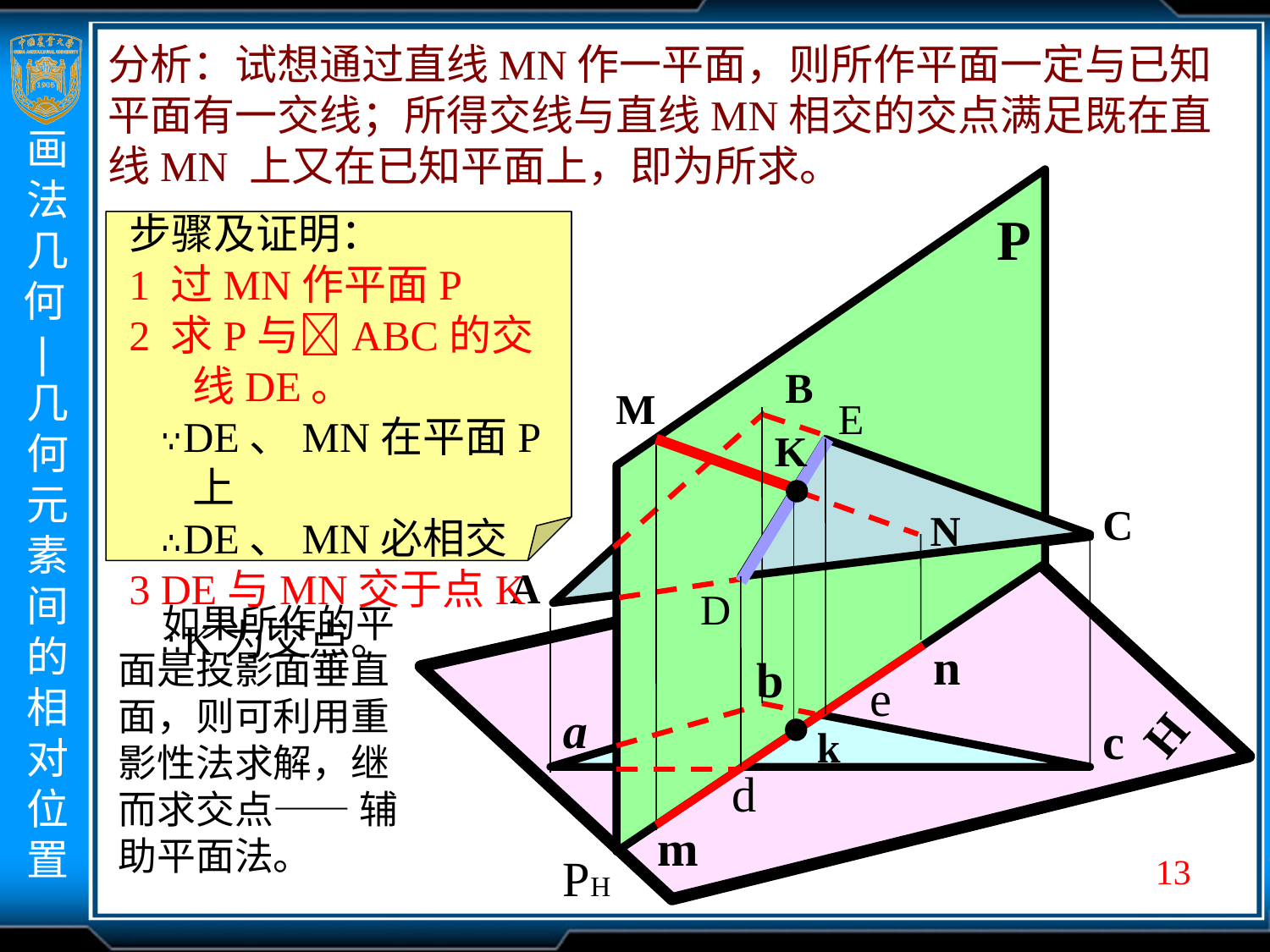

分析：试想通过直线MN作一平面，则所作平面一定与已知平面有一交线；所得交线与直线MN相交的交点满足既在直线MN 上又在已知平面上，即为所求。

P
步骤及证明：
1 过MN作平面P
2 求P与ΔABC的交线DE。
   ∵DE、MN在平面P上
   ∴DE、MN必相交
3 DE与MN交于点K
   ∴K为交点。

B
C
A
M
N
E

K

H
D

    如果所作的平面是投影面垂直面，则可利用重影性法求解，继而求交点—— 辅助平面法。
n
m

  b
a
c
e

k

d
PH
13